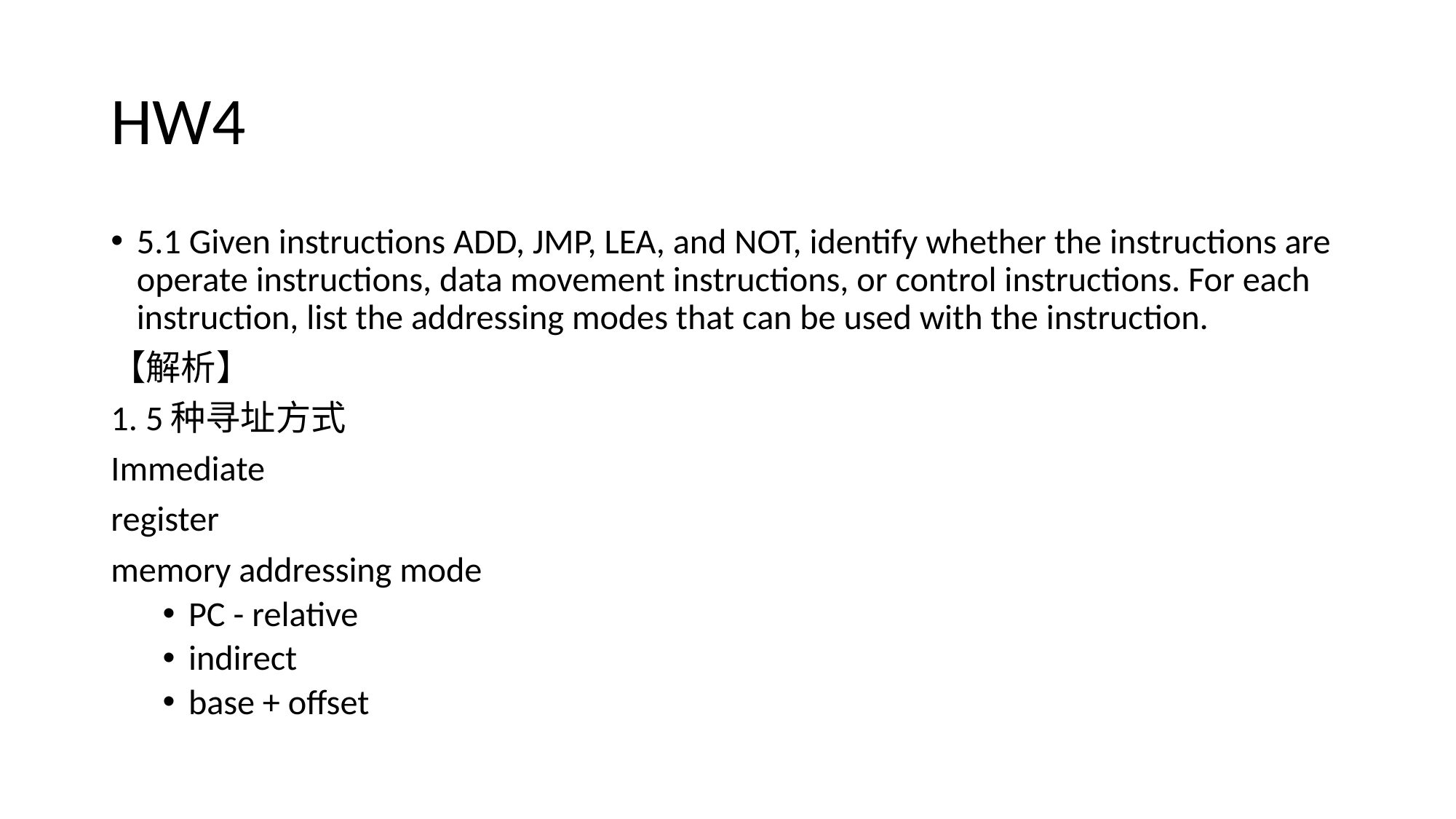

# HW4
5.1 Given instructions ADD, JMP, LEA, and NOT, identify whether the instructions are operate instructions, data movement instructions, or control instructions. For each instruction, list the addressing modes that can be used with the instruction.
【解析】
1. 5种寻址方式
Immediate
register
memory addressing mode
PC - relative
indirect
base + offset